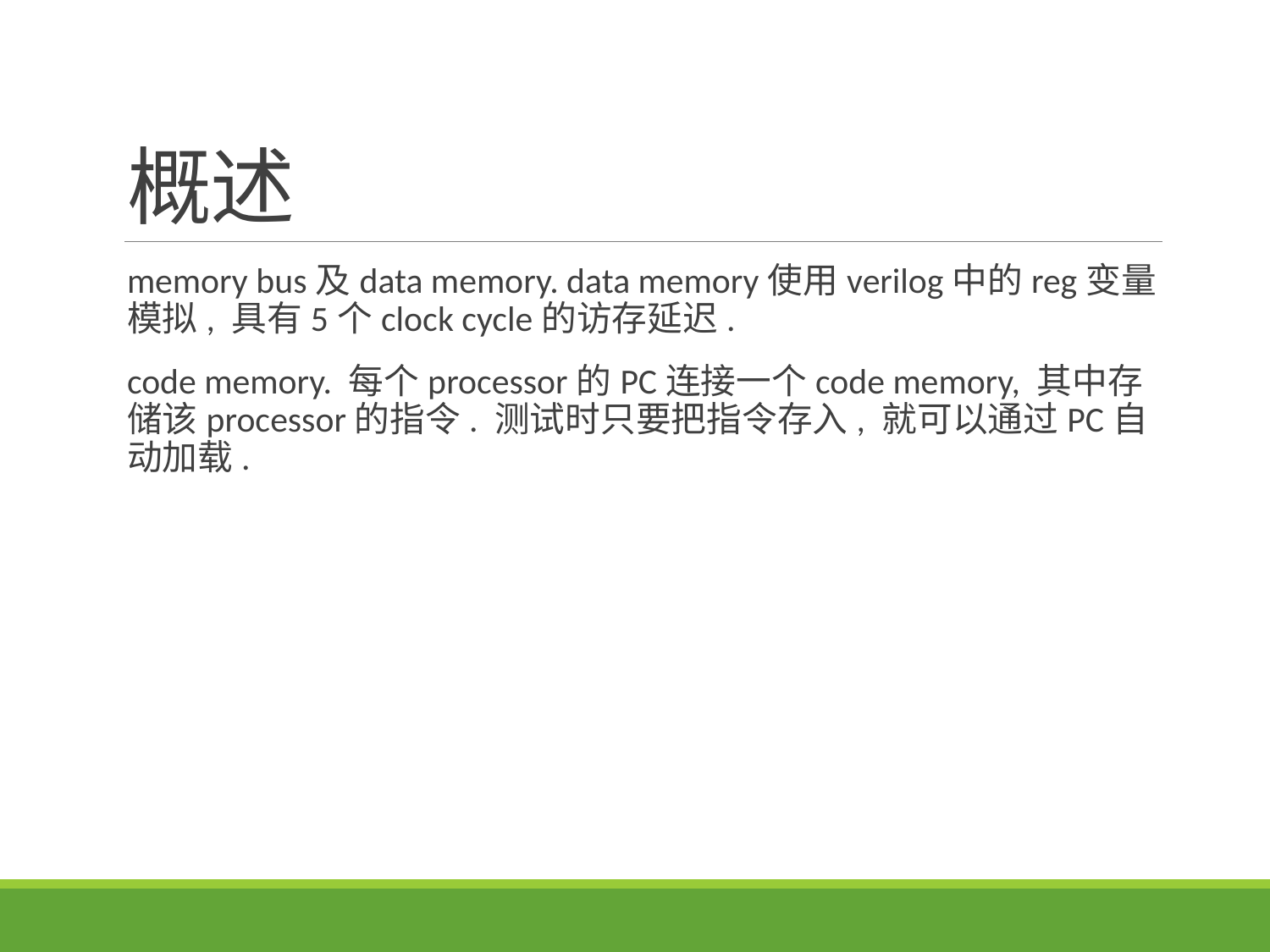

# 概述
memory bus及data memory. data memory使用verilog中的reg变量模拟, 具有5个clock cycle的访存延迟.
code memory. 每个processor的PC连接一个code memory, 其中存储该processor的指令. 测试时只要把指令存入, 就可以通过PC自动加载.